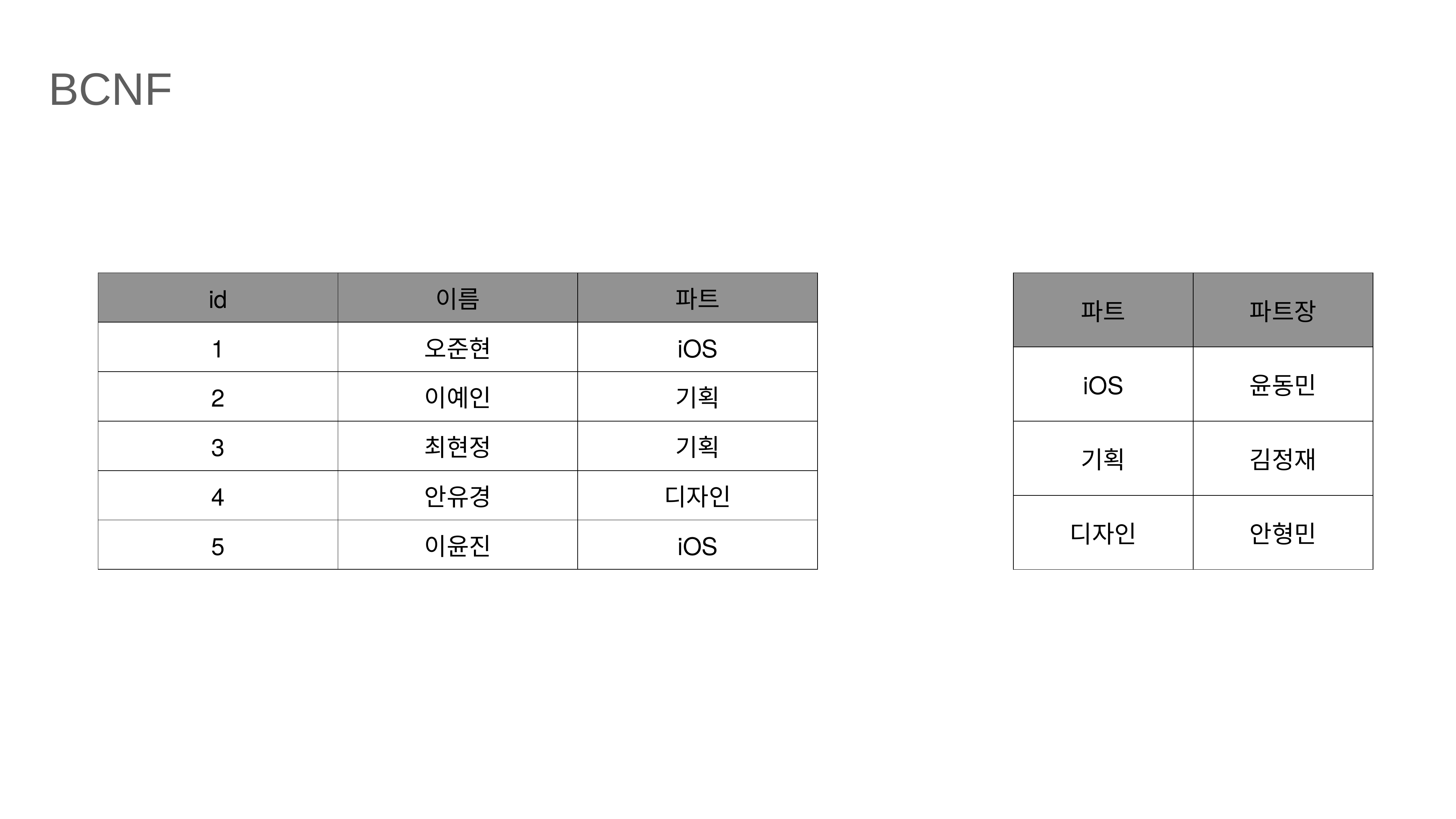

BCNF
| id | 이름 | 파트 |
| --- | --- | --- |
| 1 | 오준현 | iOS |
| 2 | 이예인 | 기획 |
| 3 | 최현정 | 기획 |
| 4 | 안유경 | 디자인 |
| 5 | 이윤진 | iOS |
| 파트 | 파트장 |
| --- | --- |
| iOS | 윤동민 |
| 기획 | 김정재 |
| 디자인 | 안형민 |